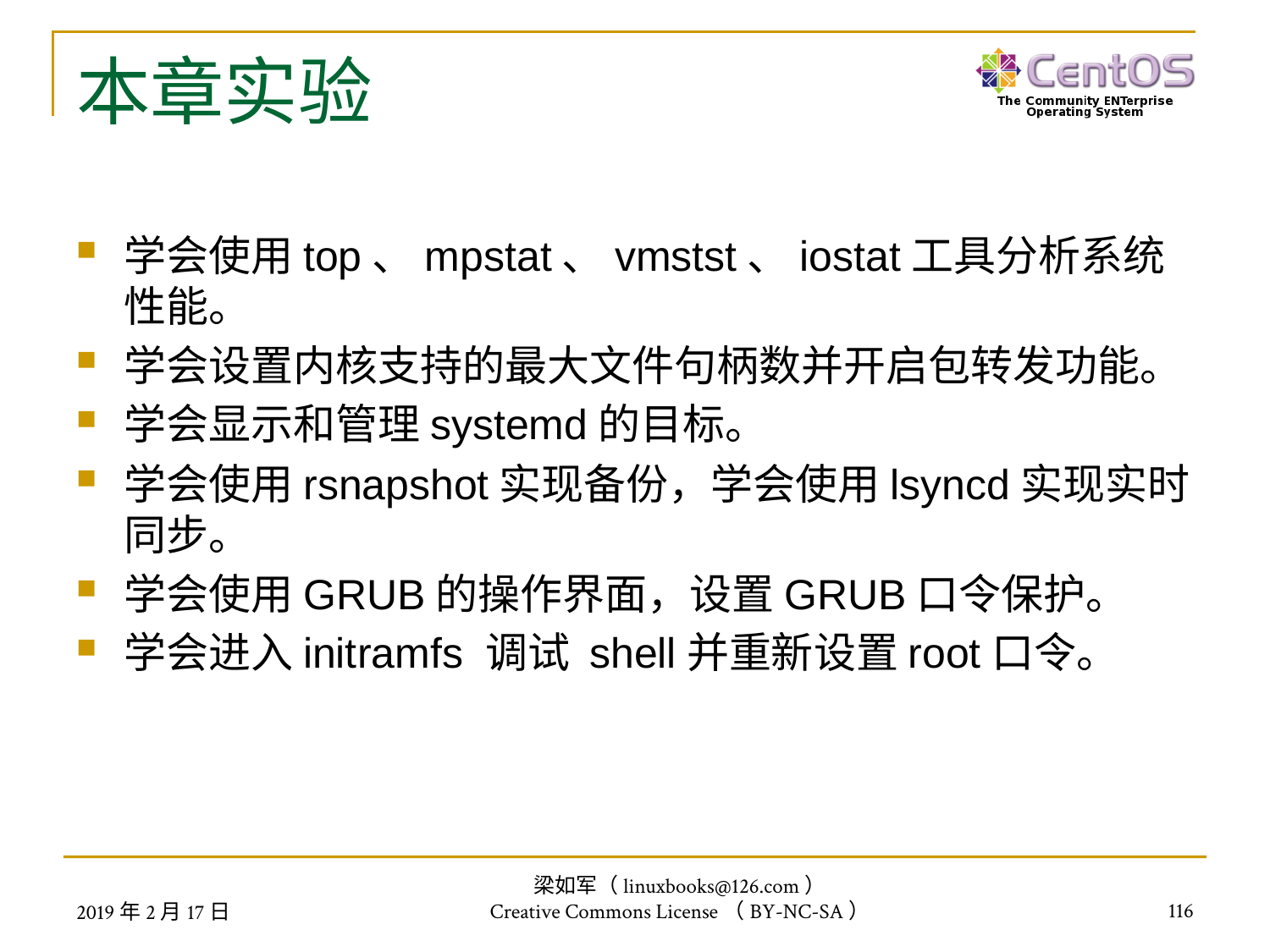

# 本章实验
学会使用top、mpstat、vmstst、iostat工具分析系统性能。
学会设置内核支持的最大文件句柄数并开启包转发功能。
学会显示和管理systemd的目标。
学会使用rsnapshot实现备份，学会使用lsyncd实现实时同步。
学会使用GRUB的操作界面，设置GRUB口令保护。
学会进入initramfs 调试 shell并重新设置root口令。

梁如军（linuxbooks@126.com）
Creative Commons License（BY-NC-SA）
2019年2月17日
116